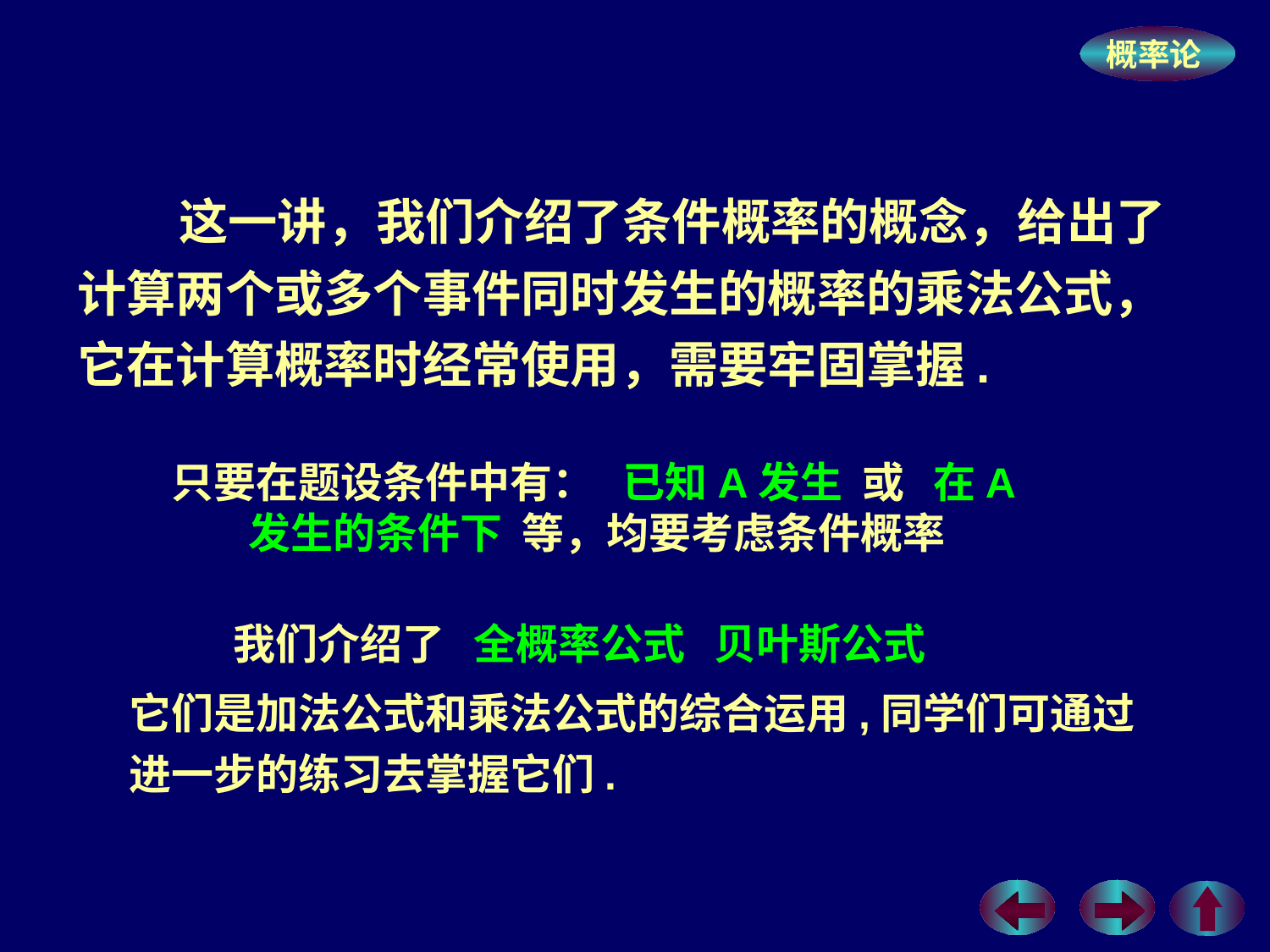

这一讲，我们介绍了条件概率的概念，给出了计算两个或多个事件同时发生的概率的乘法公式，它在计算概率时经常使用，需要牢固掌握.
只要在题设条件中有：   已知A发生  或   在A发生的条件下  等，均要考虑条件概率
我们介绍了   全概率公式   贝叶斯公式

它们是加法公式和乘法公式的综合运用,同学们可通过进一步的练习去掌握它们.